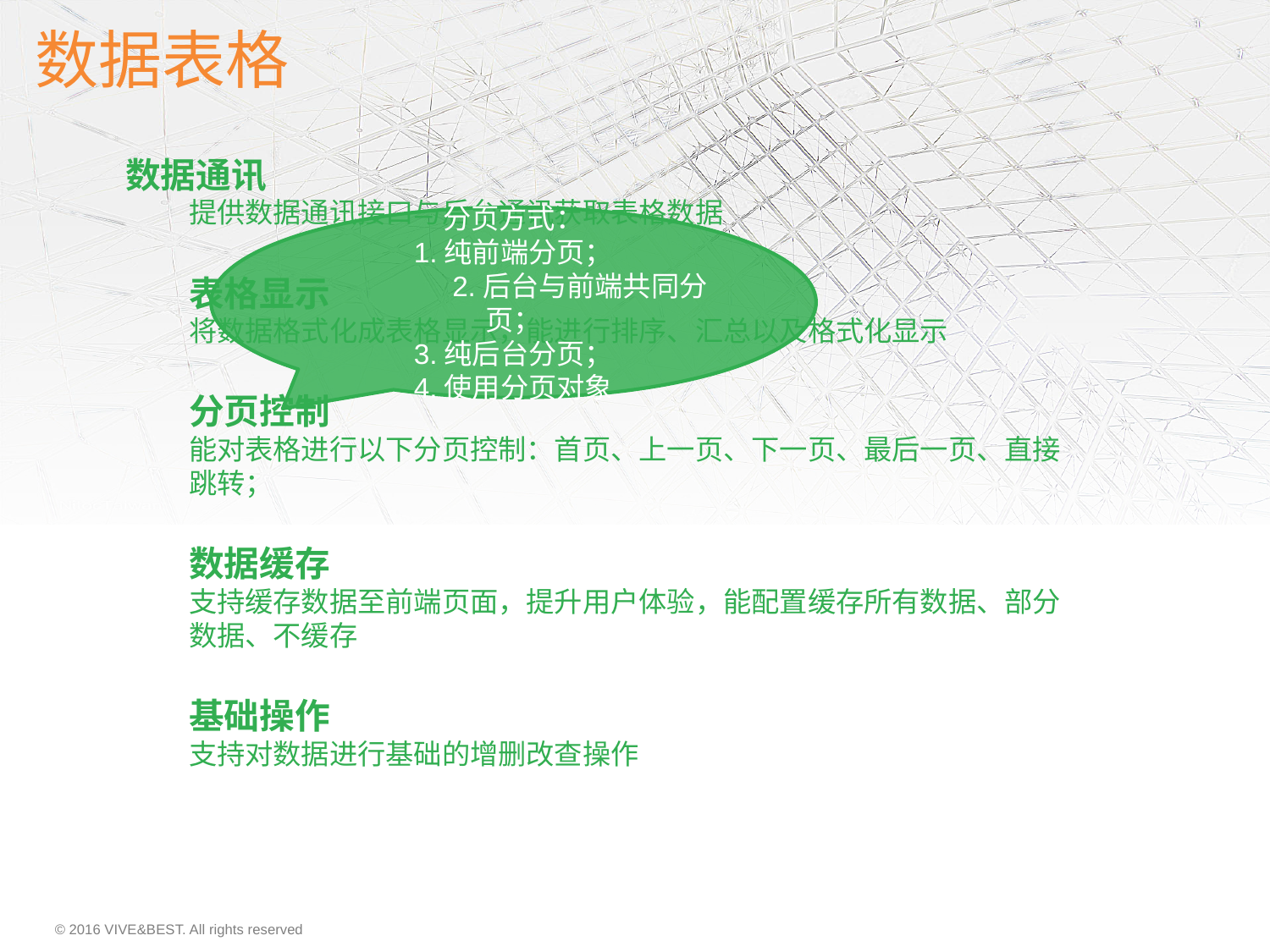

# 数据表格
数据通讯
提供数据通讯接口与后台通讯获取表格数据

表格显示
将数据格式化成表格显示，能进行排序、汇总以及格式化显示

分页控制
能对表格进行以下分页控制：首页、上一页、下一页、最后一页、直接跳转；

数据缓存
支持缓存数据至前端页面，提升用户体验，能配置缓存所有数据、部分数据、不缓存

基础操作
支持对数据进行基础的增删改查操作
分页方式：
1.纯前端分页；
                 2.后台与前端共同分页；
3.纯后台分页；
4.使用分页对象